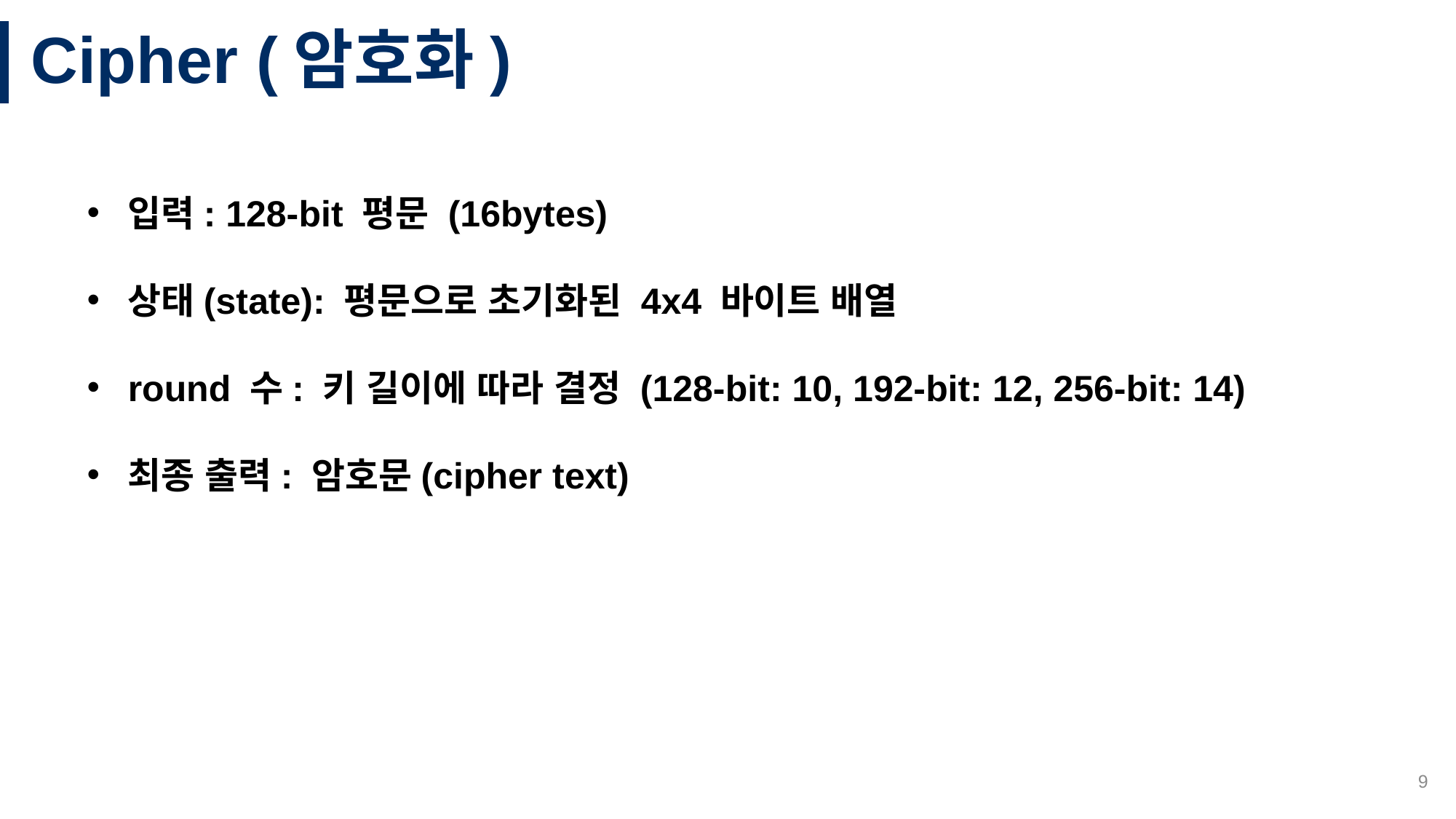

# Cipher (암호화)
입력: 128-bit 평문 (16bytes)
상태(state): 평문으로 초기화된 4x4 바이트 배열
round 수: 키 길이에 따라 결정 (128-bit: 10, 192-bit: 12, 256-bit: 14)
최종 출력: 암호문(cipher text)
9